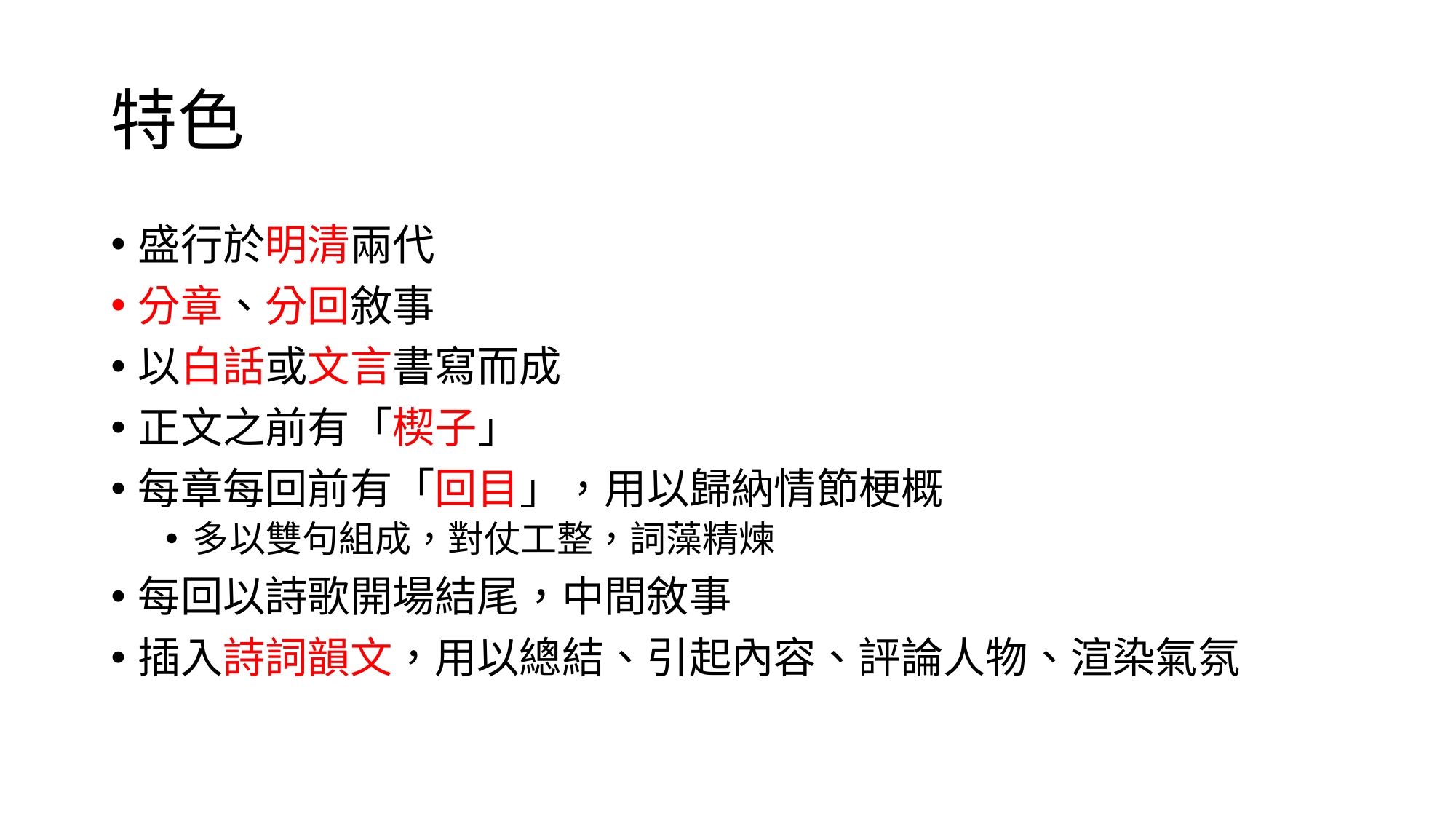

# 特色
盛行於明清兩代
分章、分回敘事
以白話或文言書寫而成
正文之前有「楔子」
每章每回前有「回目」，用以歸納情節梗概
多以雙句組成，對仗工整，詞藻精煉
每回以詩歌開場結尾，中間敘事
插入詩詞韻文，用以總結、引起內容、評論人物、渲染氣氛